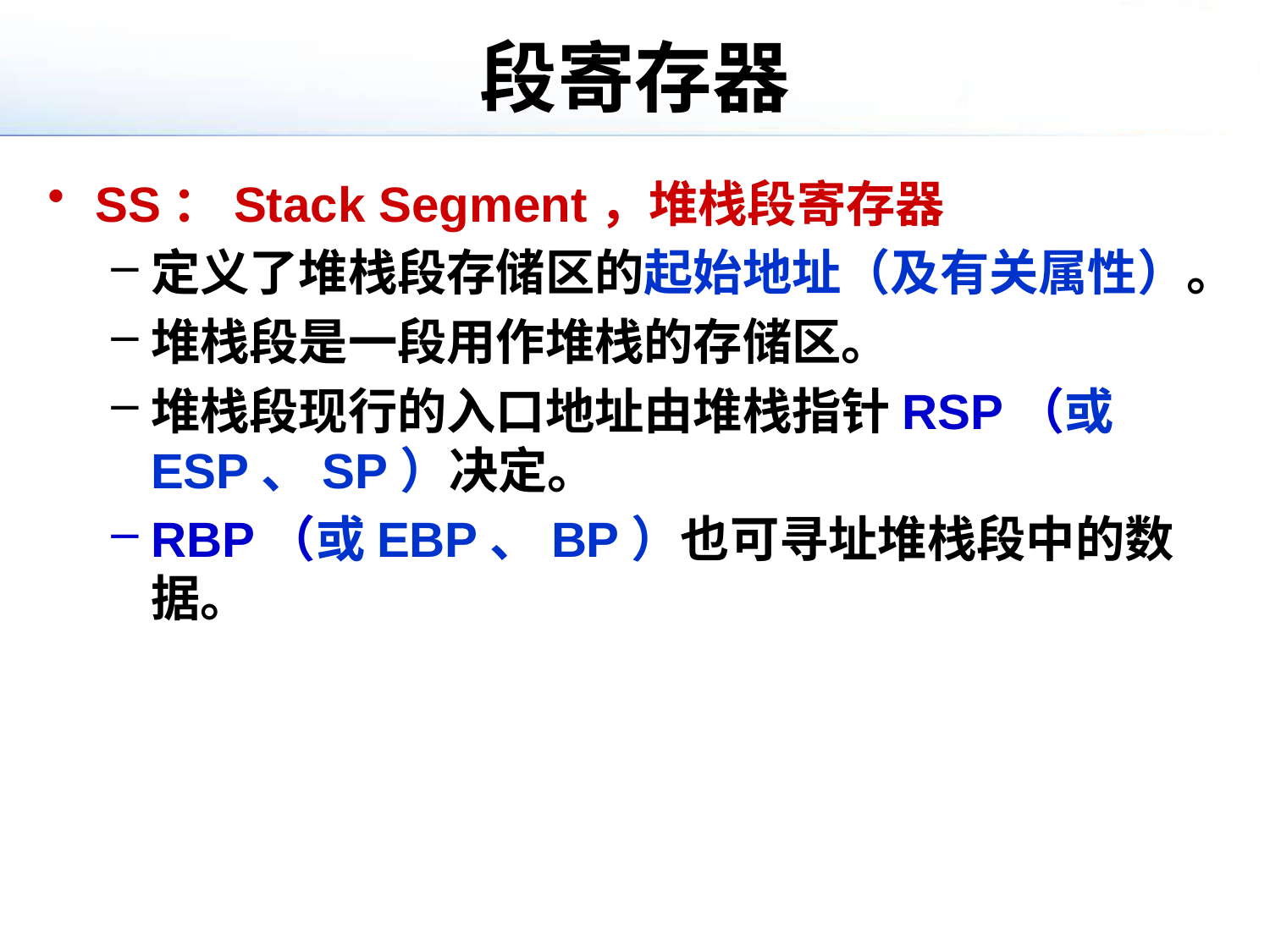

# 段寄存器
SS：Stack Segment，堆栈段寄存器
定义了堆栈段存储区的起始地址（及有关属性）。
堆栈段是一段用作堆栈的存储区。
堆栈段现行的入口地址由堆栈指针RSP（或ESP、SP）决定。
RBP（或EBP、BP）也可寻址堆栈段中的数据。